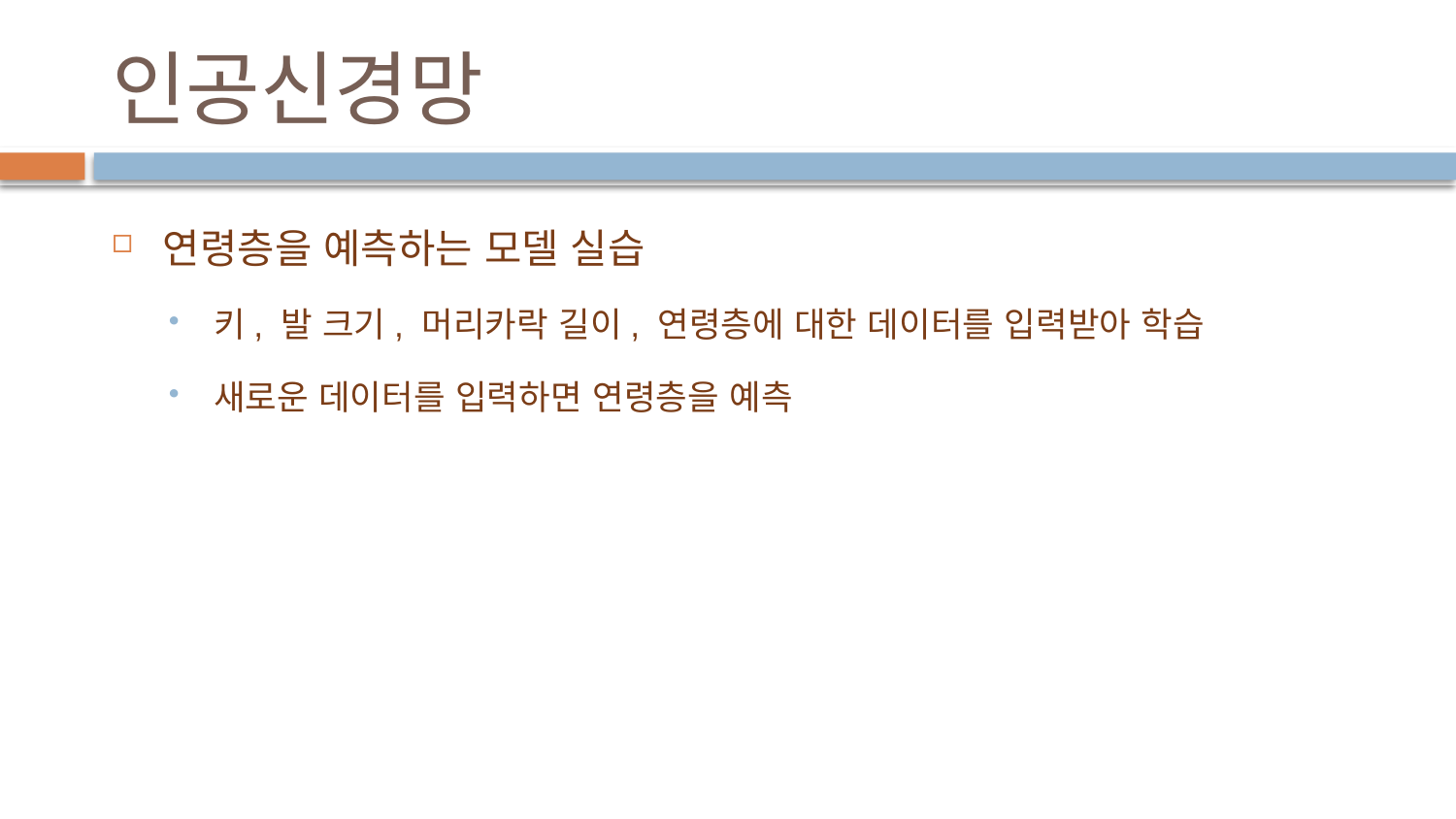

# 인공신경망
연령층을 예측하는 모델 실습
키, 발 크기, 머리카락 길이, 연령층에 대한 데이터를 입력받아 학습
새로운 데이터를 입력하면 연령층을 예측